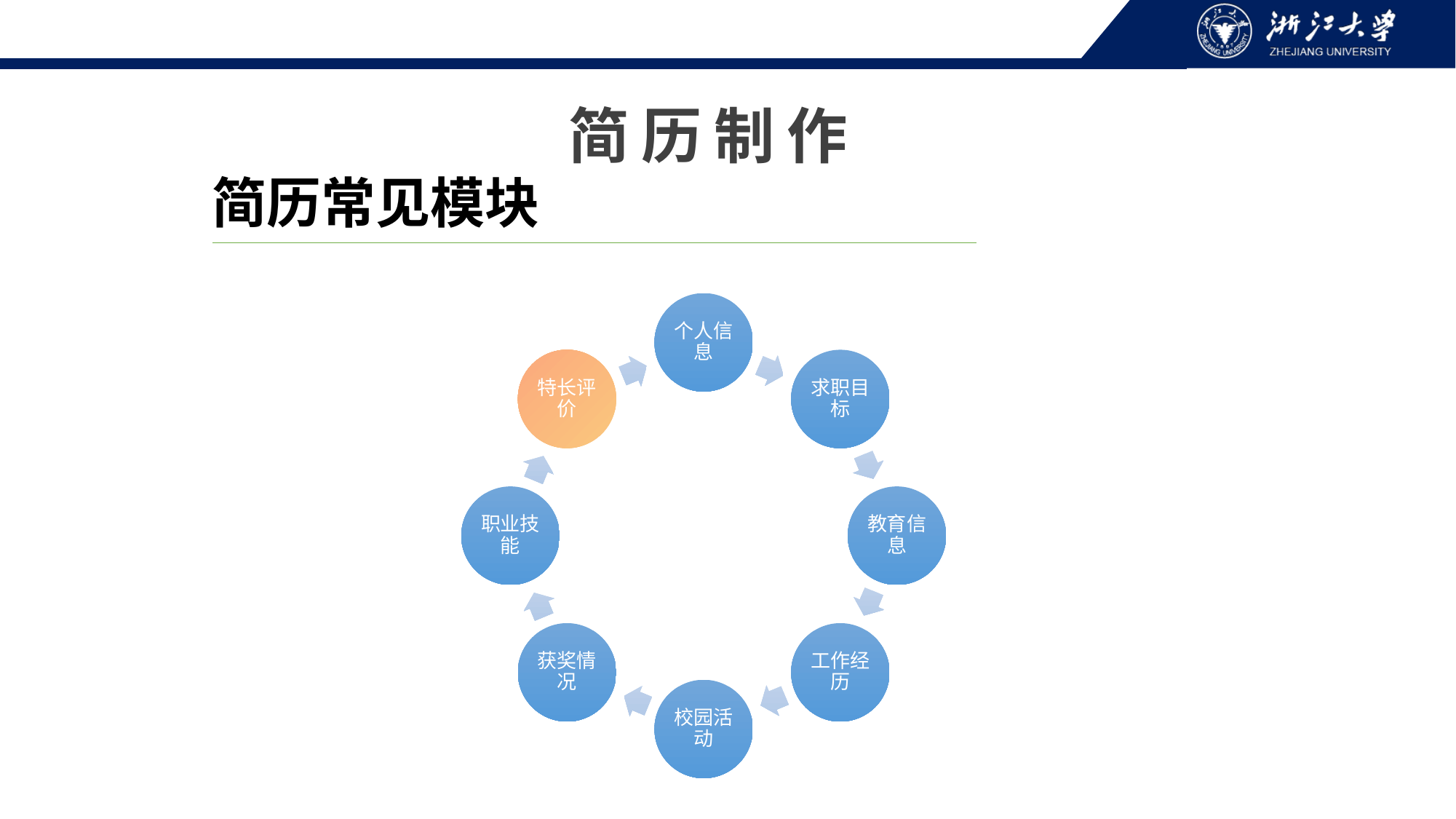

简历制作
简历常见模块

个人信息

求职目标

教育信息

工作经历

校园活动

获奖情况

职业技能

特长评价